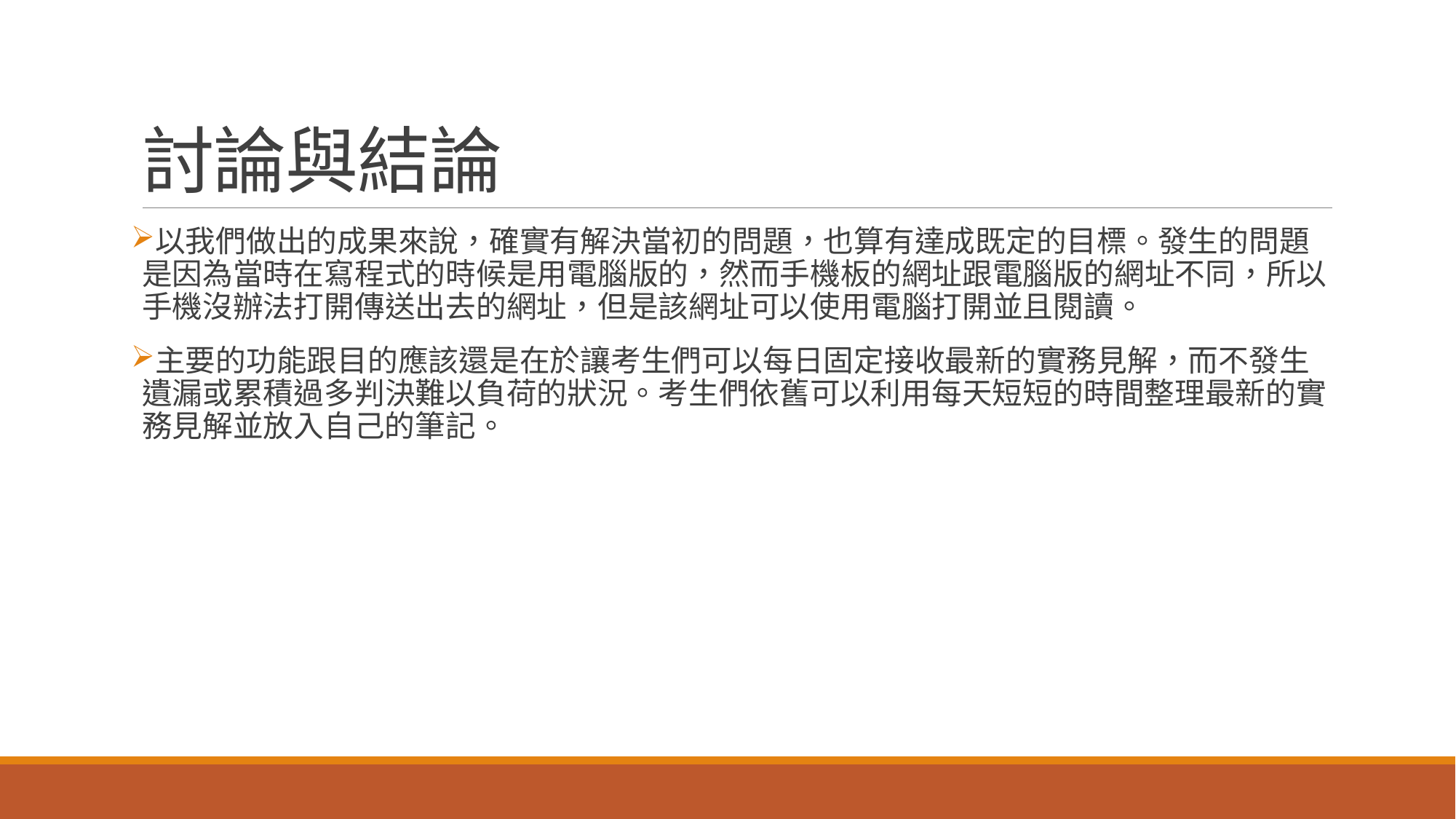

# 討論與結論
以我們做出的成果來說，確實有解決當初的問題，也算有達成既定的目標。發生的問題是因為當時在寫程式的時候是用電腦版的，然而手機板的網址跟電腦版的網址不同，所以手機沒辦法打開傳送出去的網址，但是該網址可以使用電腦打開並且閱讀。
主要的功能跟目的應該還是在於讓考生們可以每日固定接收最新的實務見解，而不發生遺漏或累積過多判決難以負荷的狀況。考生們依舊可以利用每天短短的時間整理最新的實務見解並放入自己的筆記。